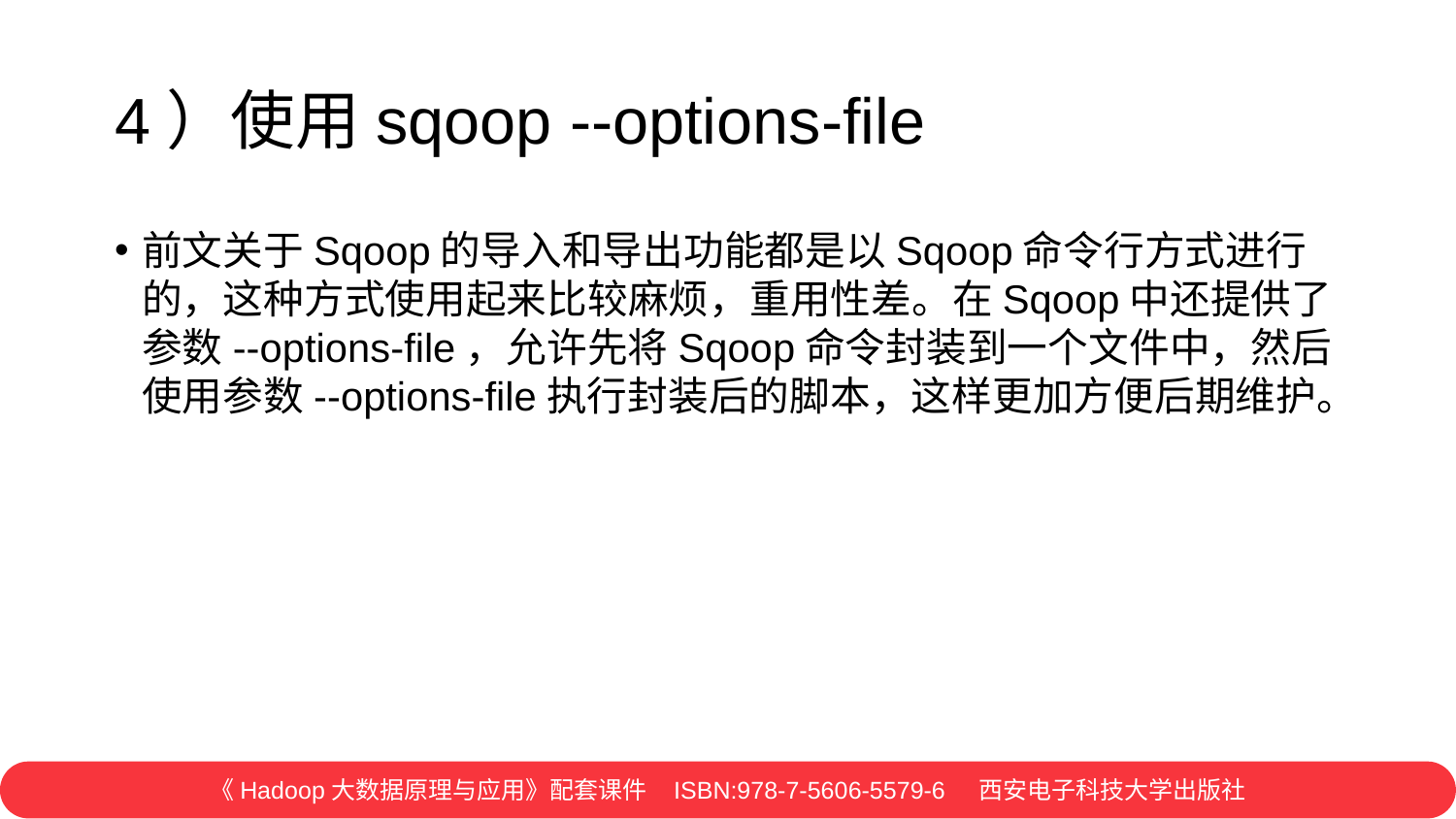

# 4）使用sqoop --options-file
前文关于Sqoop的导入和导出功能都是以Sqoop命令行方式进行的，这种方式使用起来比较麻烦，重用性差。在Sqoop中还提供了参数--options-file，允许先将Sqoop命令封装到一个文件中，然后使用参数--options-file执行封装后的脚本，这样更加方便后期维护。